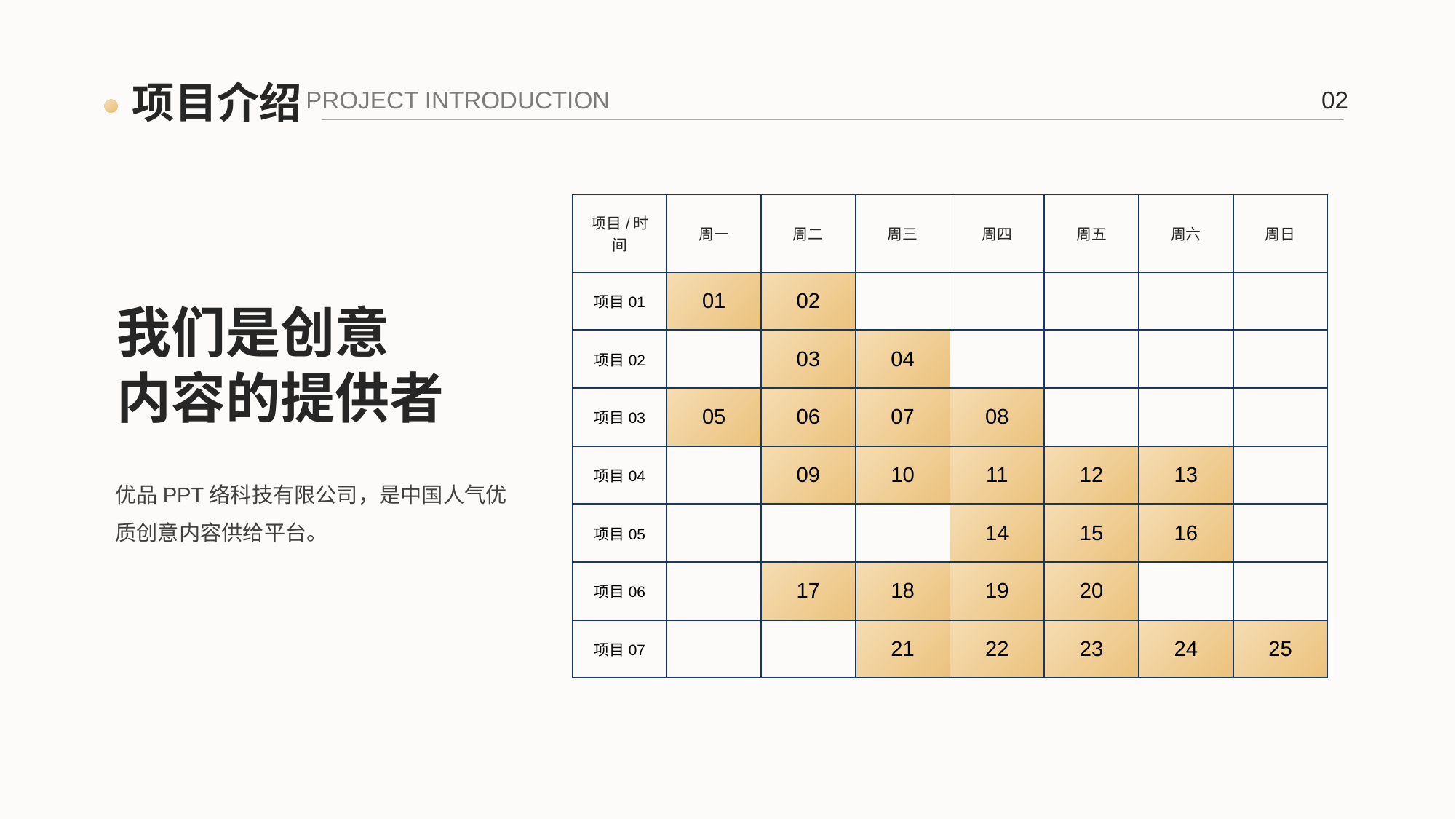

项目介绍
PROJECT INTRODUCTION
02

| 项目/时间 | 周一 | 周二 | 周三 | 周四 | 周五 | 周六 | 周日 |
| --- | --- | --- | --- | --- | --- | --- | --- |
| 项目01 | 01 | 02 |  |  |  |  |  |
| 项目02 |  | 03 | 04 |  |  |  |  |
| 项目03 | 05 | 06 | 07 | 08 |  |  |  |
| 项目04 |  | 09 | 10 | 11 | 12 | 13 |  |
| 项目05 |  |  |  | 14 | 15 | 16 |  |
| 项目06 |  | 17 | 18 | 19 | 20 |  |  |
| 项目07 |  |  | 21 | 22 | 23 | 24 | 25 |
我们是创意
内容的提供者
优品PPT络科技有限公司，是中国人气优质创意内容供给平台。